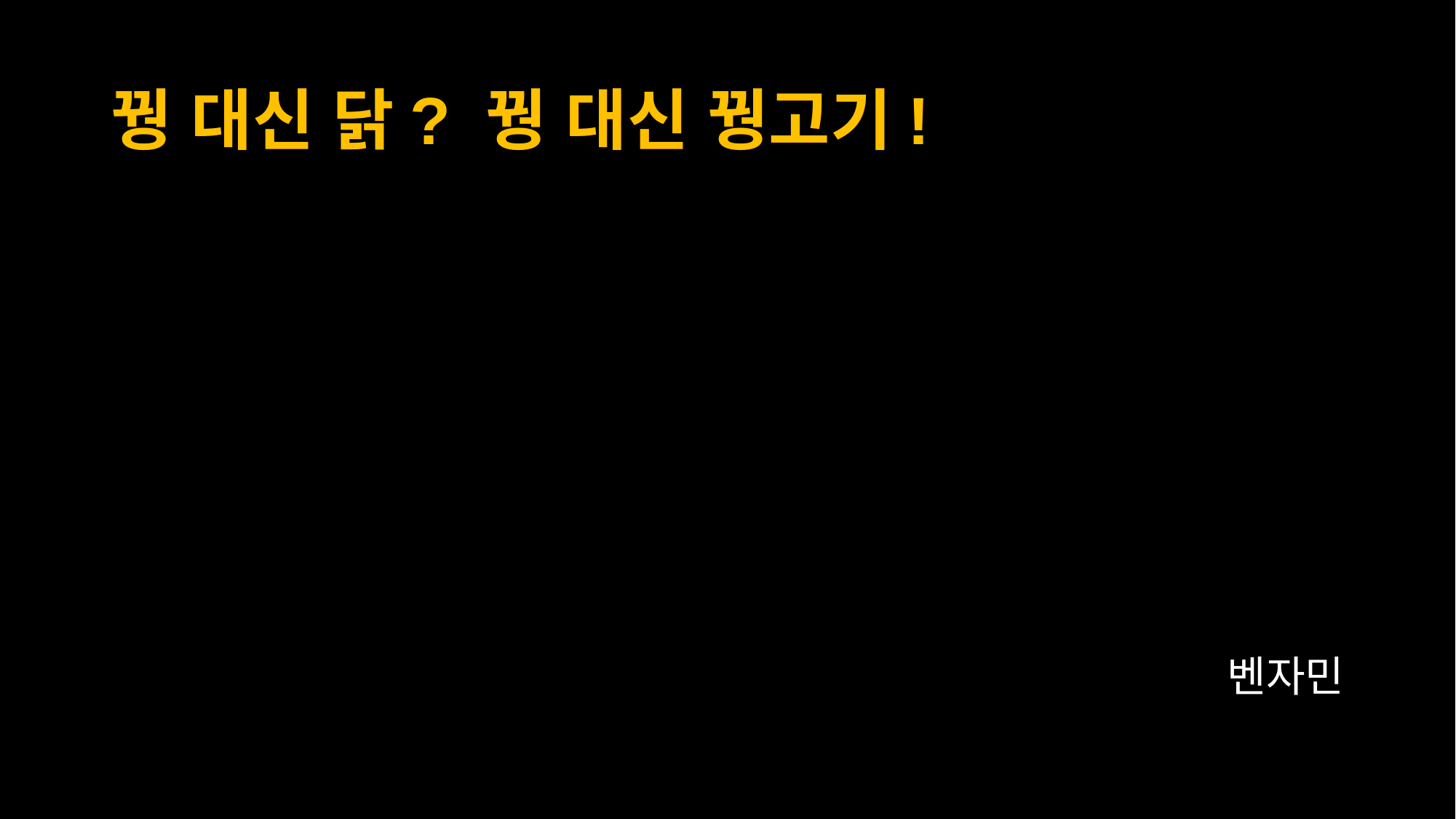

# 꿩 대신 닭? 꿩 대신 꿩고기!

벤자민